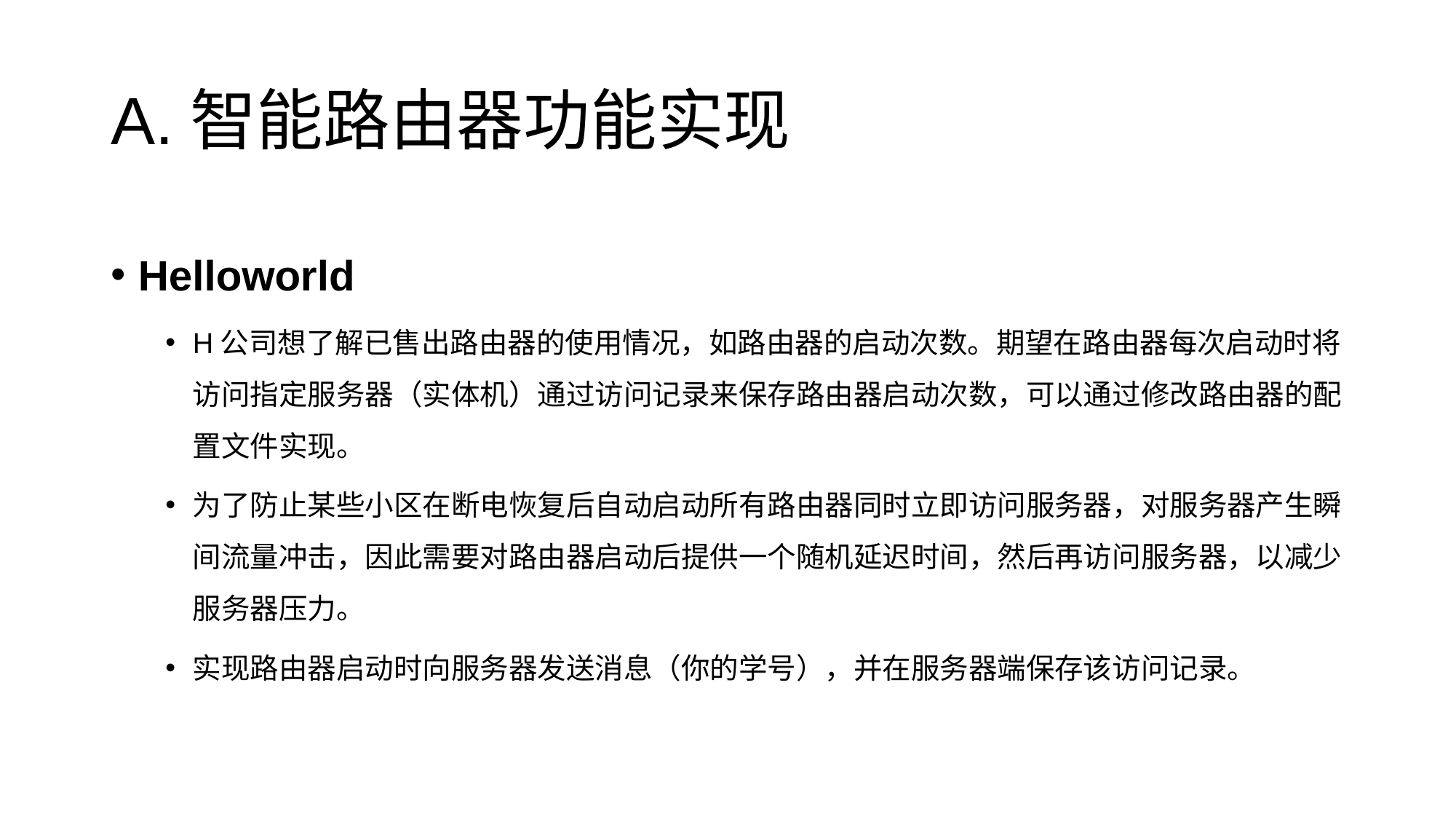

# A.智能路由器功能实现
Helloworld
H公司想了解已售出路由器的使用情况，如路由器的启动次数。期望在路由器每次启动时将访问指定服务器（实体机）通过访问记录来保存路由器启动次数，可以通过修改路由器的配置文件实现。
为了防止某些小区在断电恢复后自动启动所有路由器同时立即访问服务器，对服务器产生瞬间流量冲击，因此需要对路由器启动后提供一个随机延迟时间，然后再访问服务器，以减少服务器压力。
实现路由器启动时向服务器发送消息（你的学号），并在服务器端保存该访问记录。